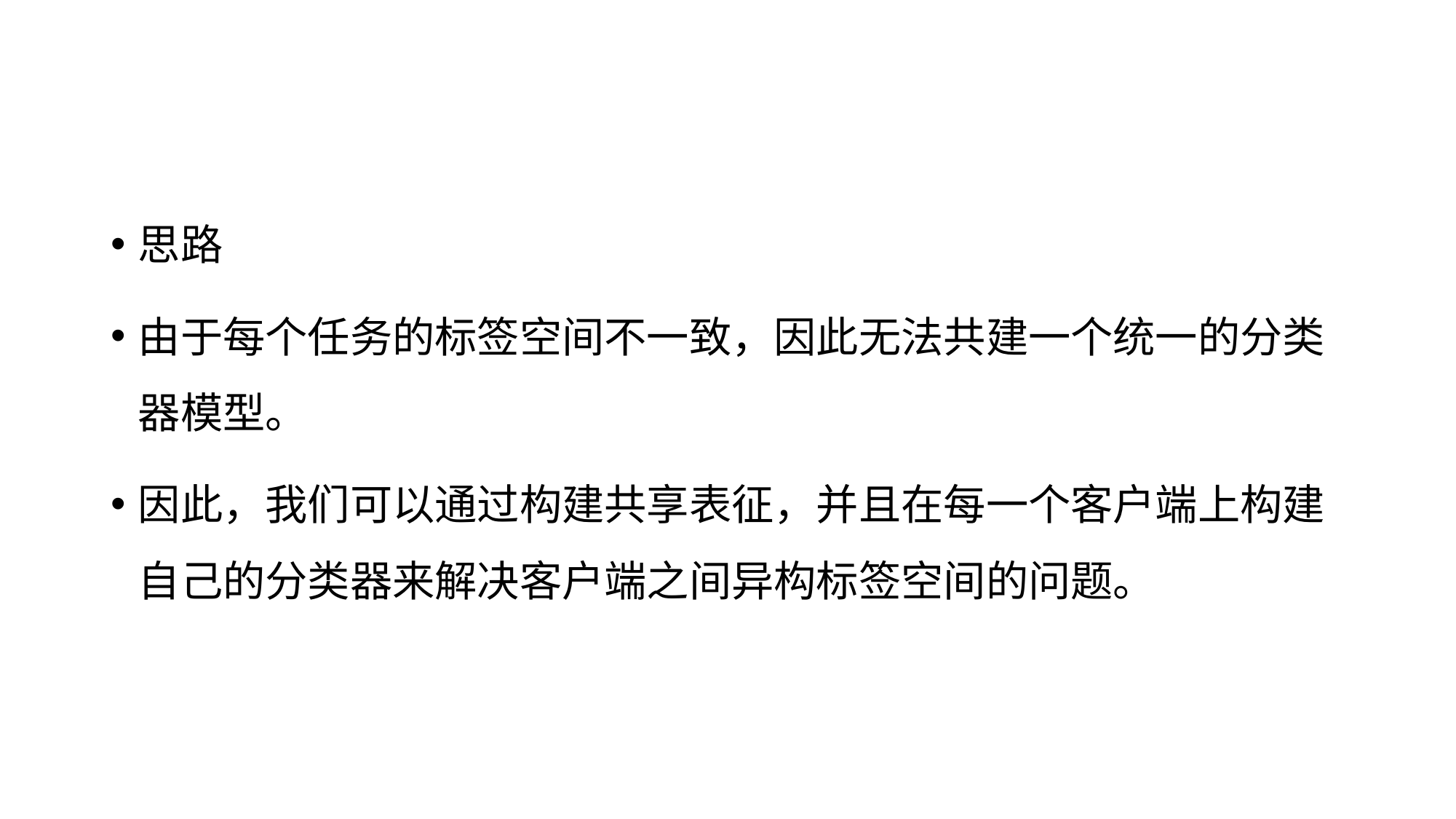

#
思路
由于每个任务的标签空间不一致，因此无法共建一个统一的分类器模型。
因此，我们可以通过构建共享表征，并且在每一个客户端上构建自己的分类器来解决客户端之间异构标签空间的问题。